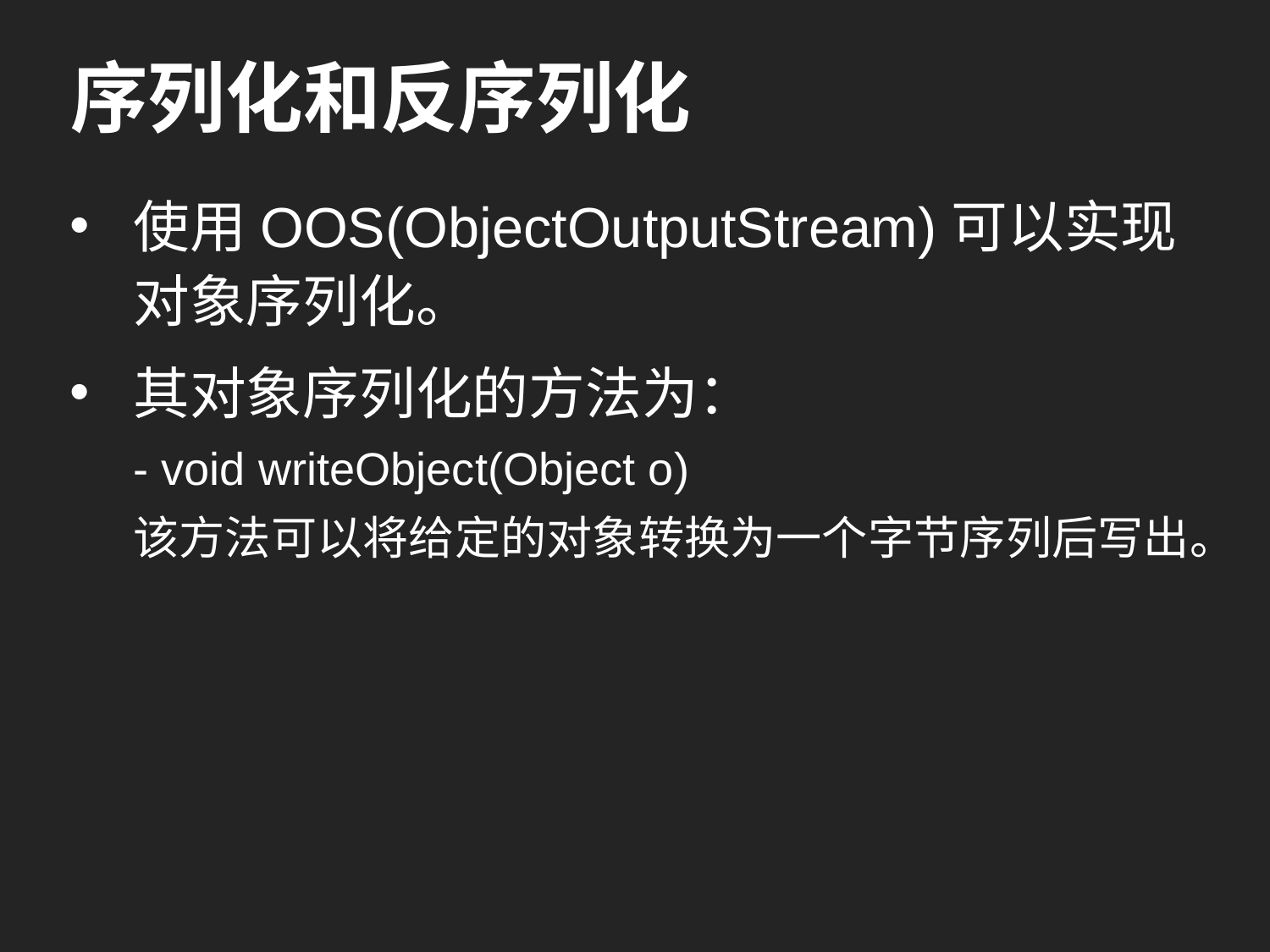

# 序列化和反序列化
使用OOS(ObjectOutputStream)可以实现对象序列化。
其对象序列化的方法为：
- void writeObject(Object o)
该方法可以将给定的对象转换为一个字节序列后写出。